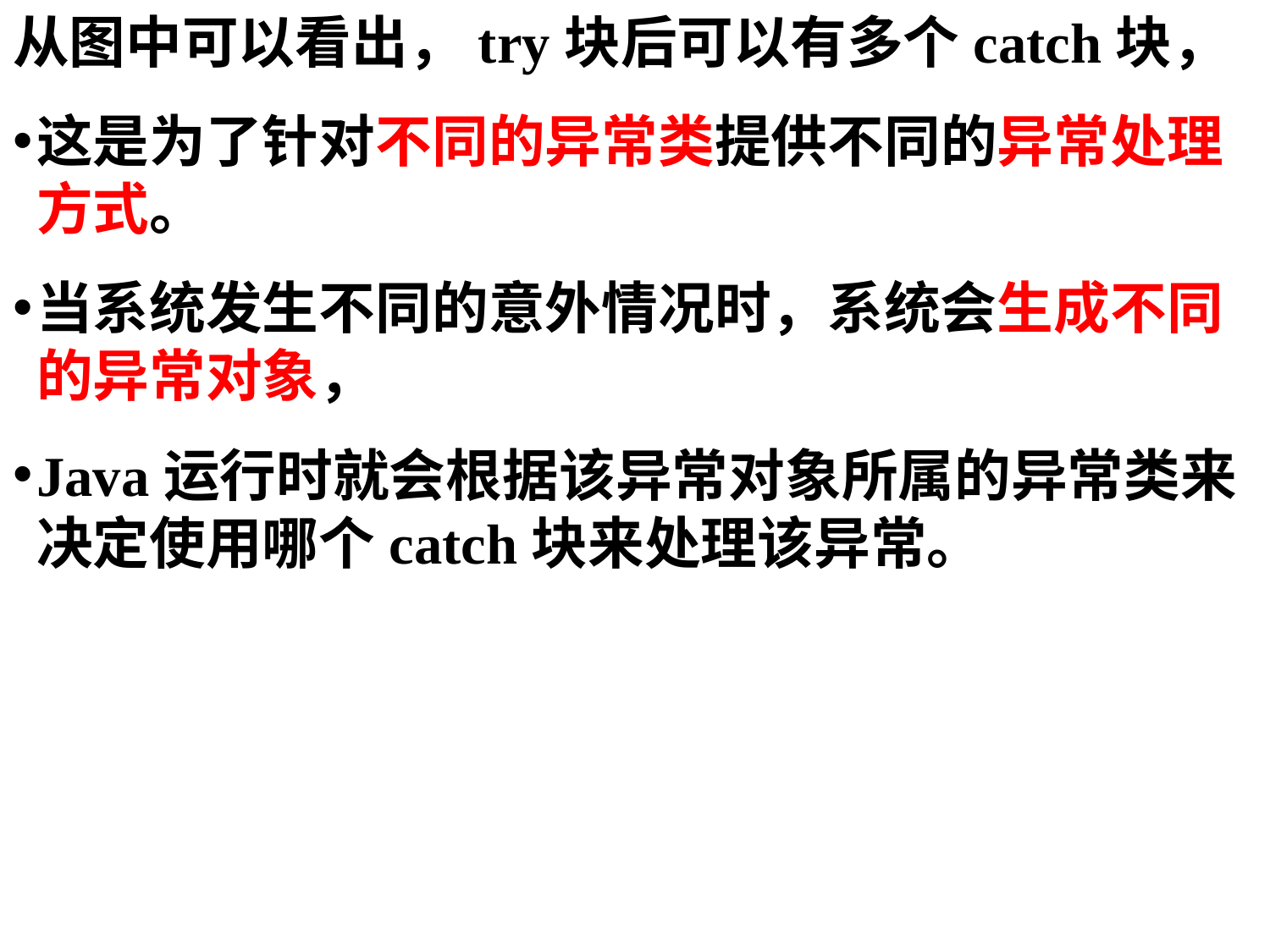

从图中可以看出，try块后可以有多个catch块，
这是为了针对不同的异常类提供不同的异常处理方式。
当系统发生不同的意外情况时，系统会生成不同的异常对象，
Java运行时就会根据该异常对象所属的异常类来决定使用哪个catch块来处理该异常。